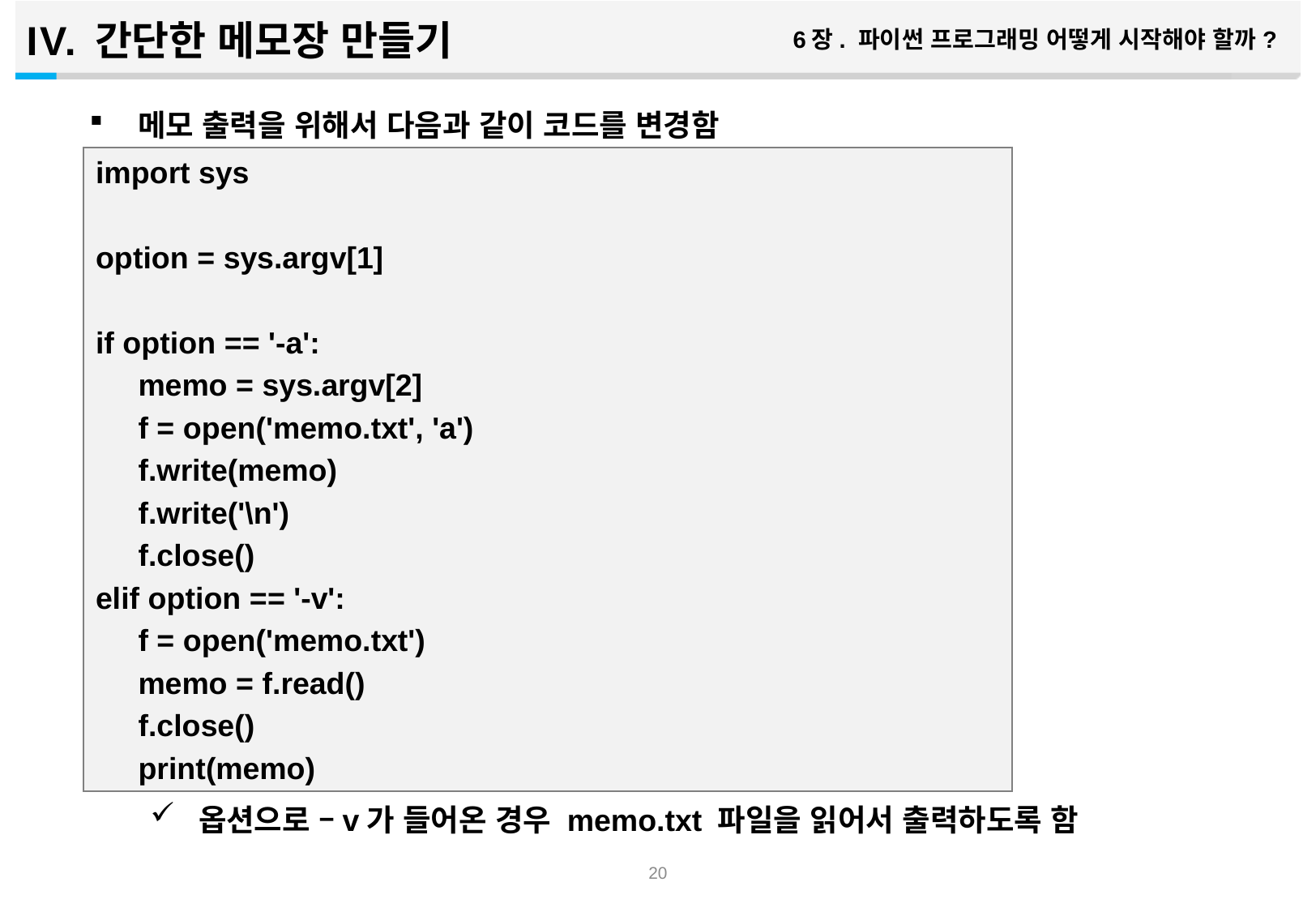

간단한 메모장 만들기
6장. 파이썬 프로그래밍 어떻게 시작해야 할까?
메모 출력을 위해서 다음과 같이 코드를 변경함

옵션으로 –v가 들어온 경우 memo.txt 파일을 읽어서 출력하도록 함
import sys

option = sys.argv[1]

if option == '-a':
     memo = sys.argv[2]
     f = open('memo.txt', 'a')
     f.write(memo)
     f.write('\n')
     f.close()
elif option == '-v':
     f = open('memo.txt')
     memo = f.read()
     f.close()
     print(memo)
20